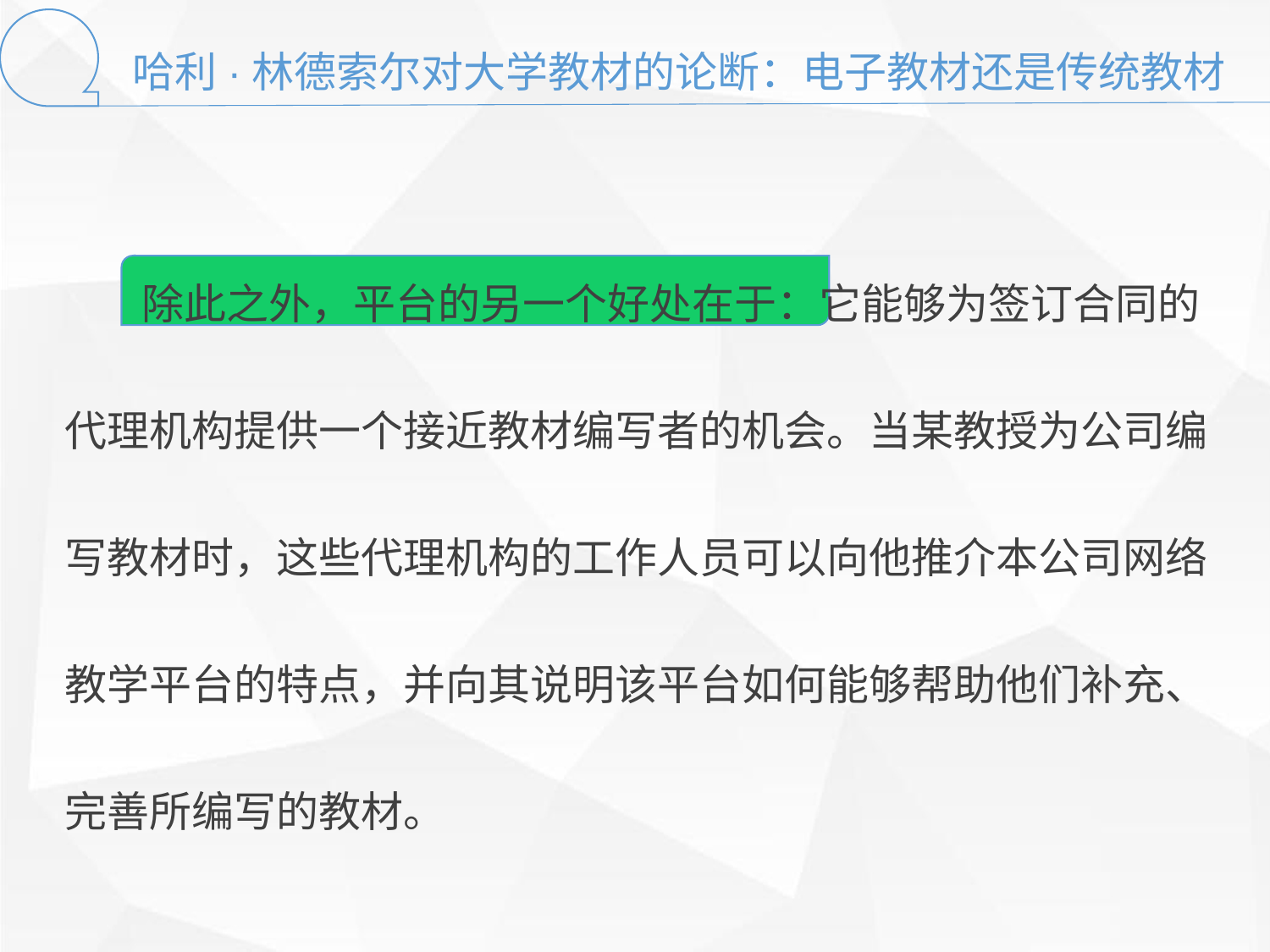

哈利·林德索尔对大学教材的论断：电子教材还是传统教材
       除此之外，平台的另一个好处在于：它能够为签订合同的代理机构提供一个接近教材编写者的机会。当某教授为公司编写教材时，这些代理机构的工作人员可以向他推介本公司网络教学平台的特点，并向其说明该平台如何能够帮助他们补充、完善所编写的教材。